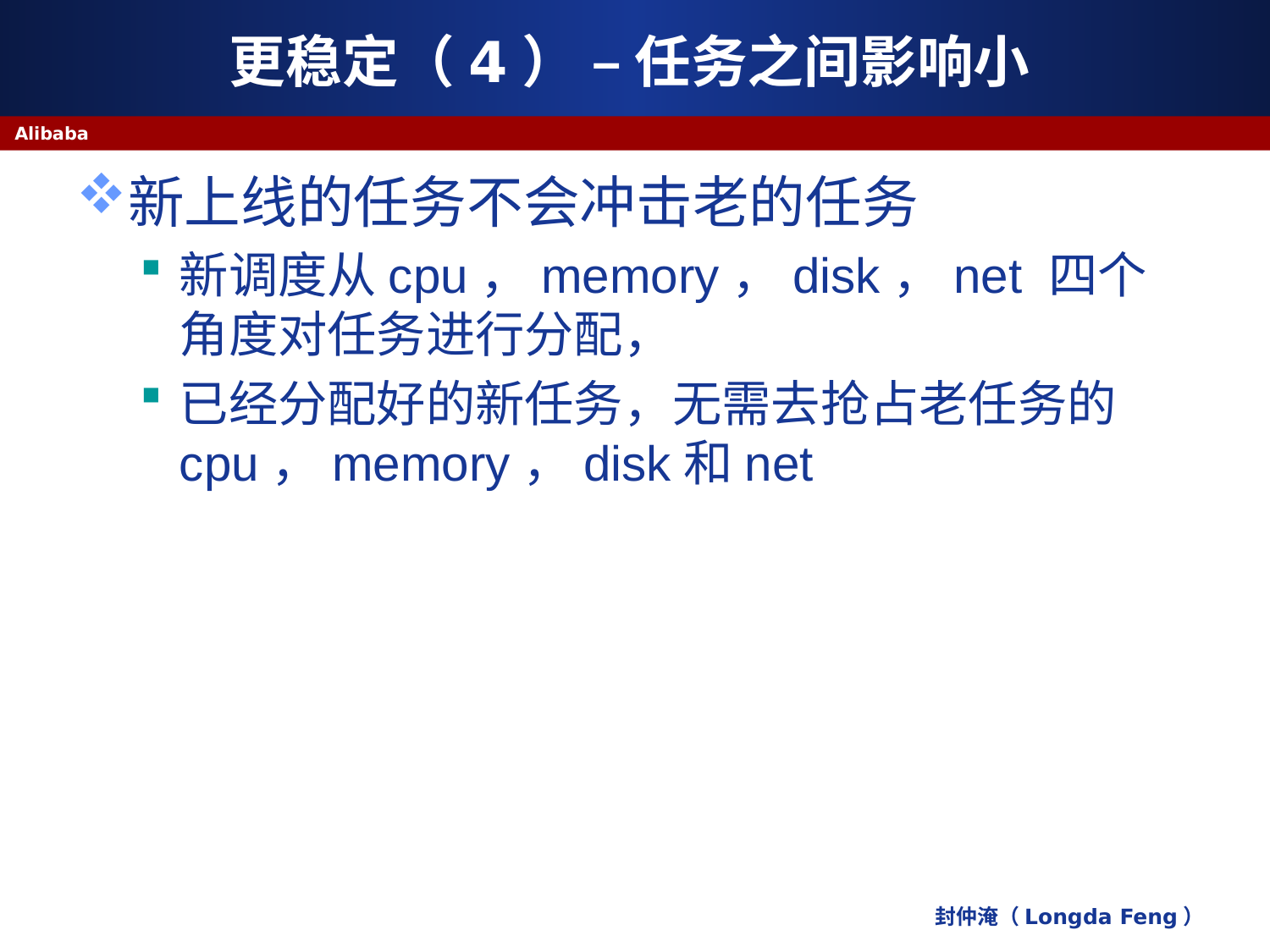

# 更稳定（4） – 任务之间影响小
Alibaba
新上线的任务不会冲击老的任务
新调度从cpu，memory，disk，net 四个角度对任务进行分配，
已经分配好的新任务，无需去抢占老任务的cpu，memory，disk和net
封仲淹（Longda Feng）